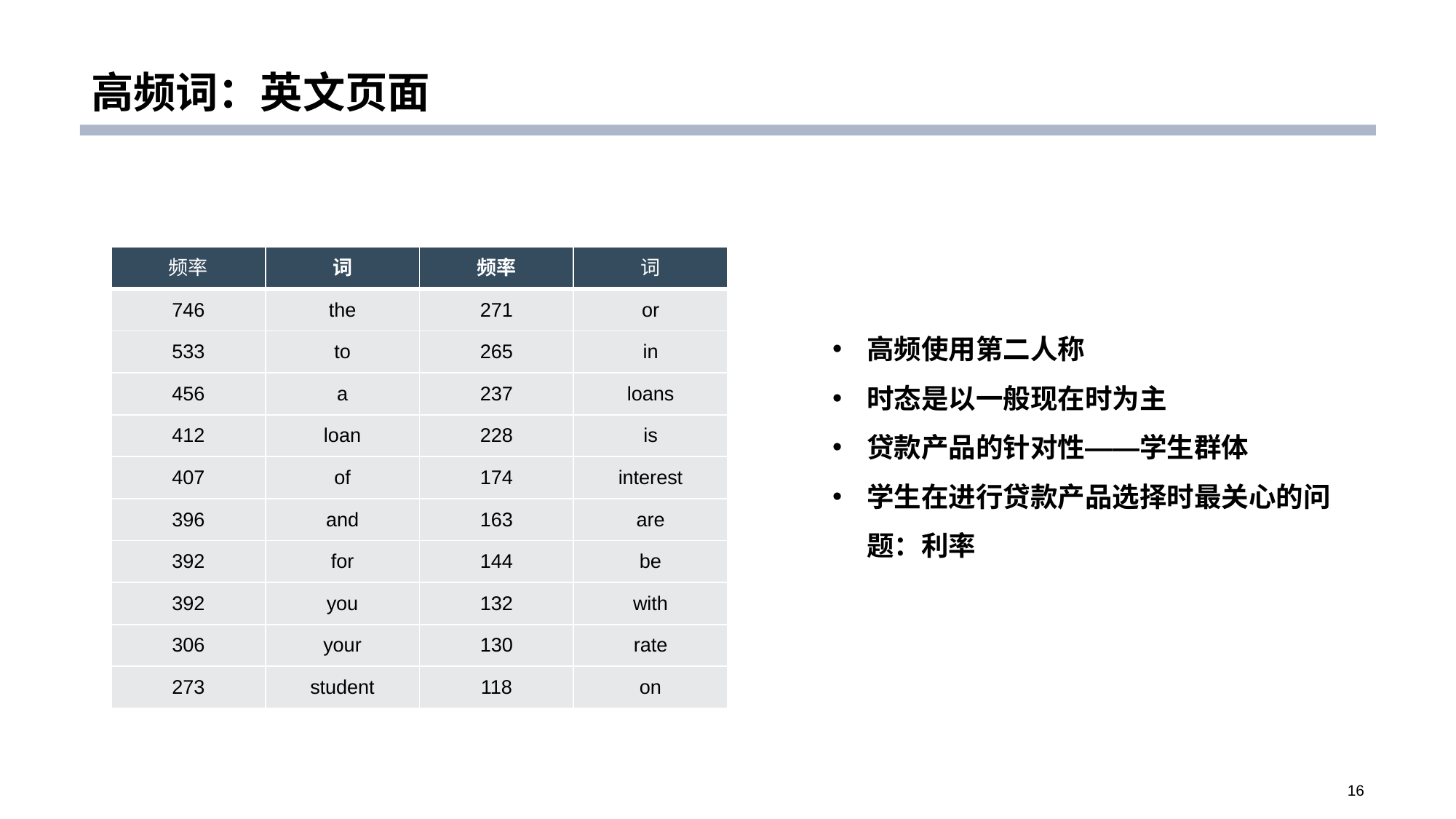

# 高频词：英文页面
| 频率 | 词 | 频率 | 词 |
| --- | --- | --- | --- |
| 746 | the | 271 | or |
| 533 | to | 265 | in |
| 456 | a | 237 | loans |
| 412 | loan | 228 | is |
| 407 | of | 174 | interest |
| 396 | and | 163 | are |
| 392 | for | 144 | be |
| 392 | you | 132 | with |
| 306 | your | 130 | rate |
| 273 | student | 118 | on |
高频使用第二人称
时态是以一般现在时为主
贷款产品的针对性——学生群体
学生在进行贷款产品选择时最关心的问题：利率
16